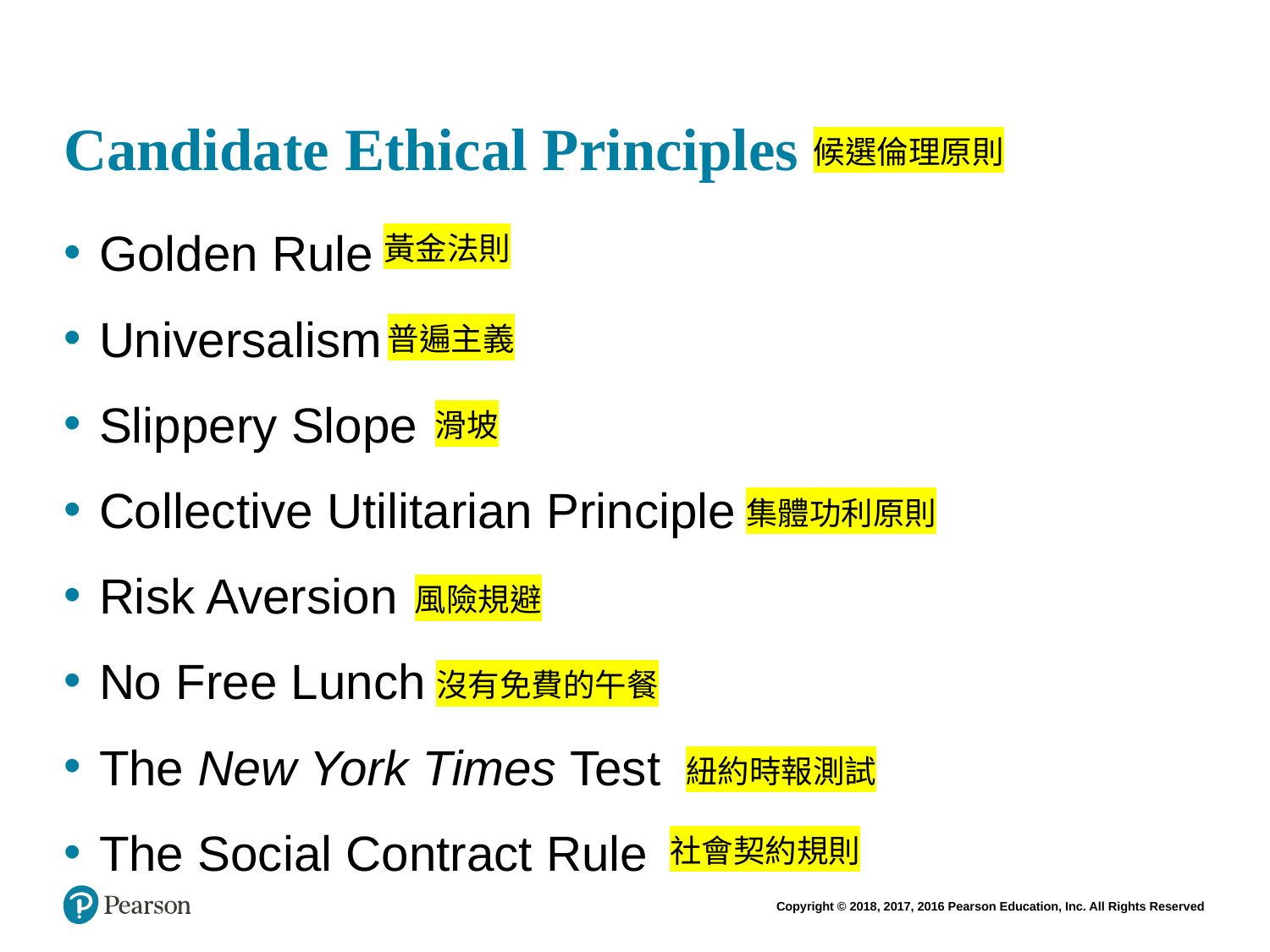

# Candidate Ethical Principles
候選倫理原則
Golden Rule
Universalism
Slippery Slope
Collective Utilitarian Principle
Risk Aversion
No Free Lunch
The New York Times Test
The Social Contract Rule
黃金法則
普遍主義
滑坡
集體功利原則
風險規避
沒有免費的午餐
紐約時報測試
社會契約規則